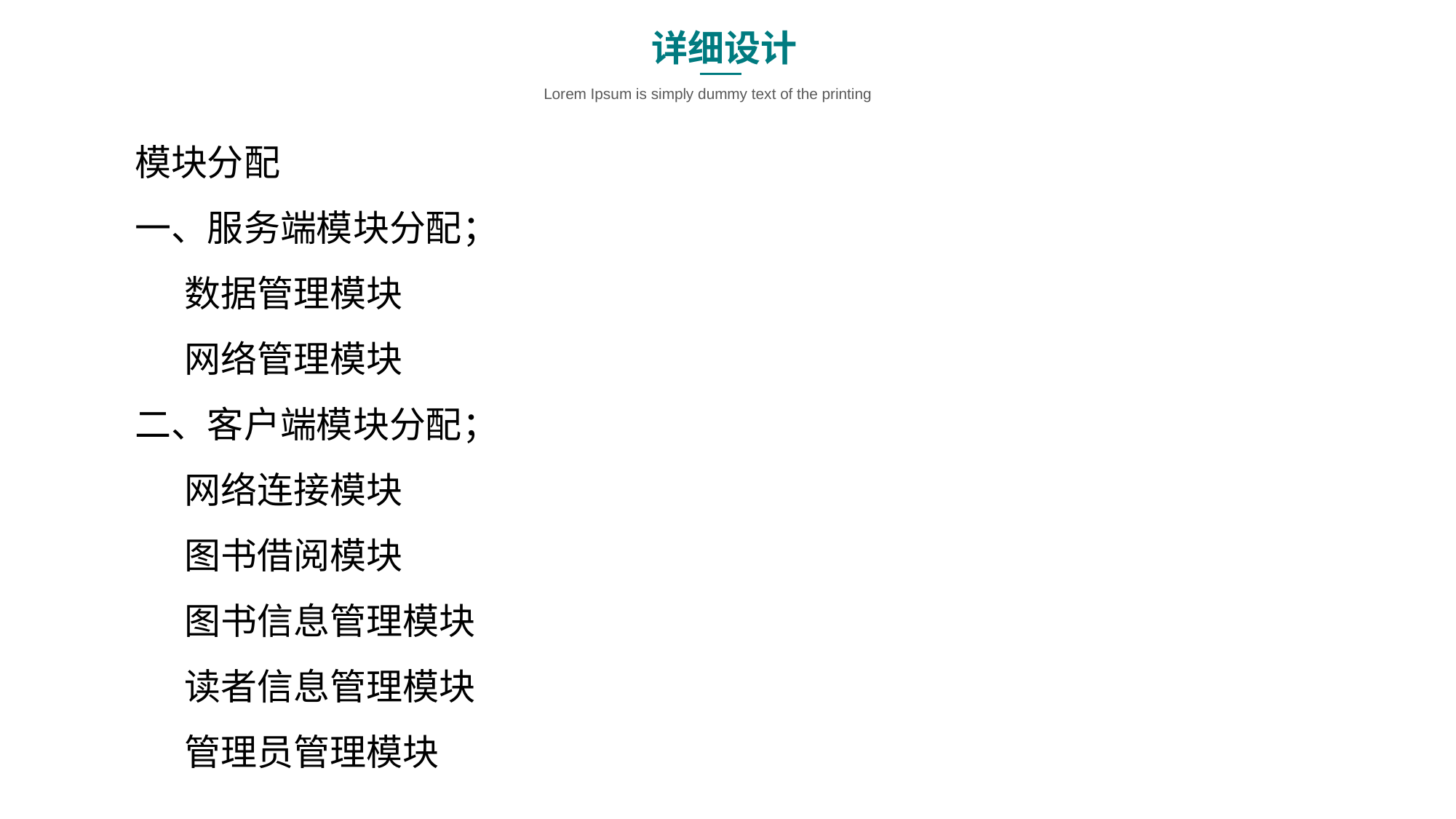

详细设计
Lorem Ipsum is simply dummy text of the printing
模块分配
一、服务端模块分配；
     数据管理模块
     网络管理模块
二、客户端模块分配；
     网络连接模块
     图书借阅模块
     图书信息管理模块
     读者信息管理模块
     管理员管理模块